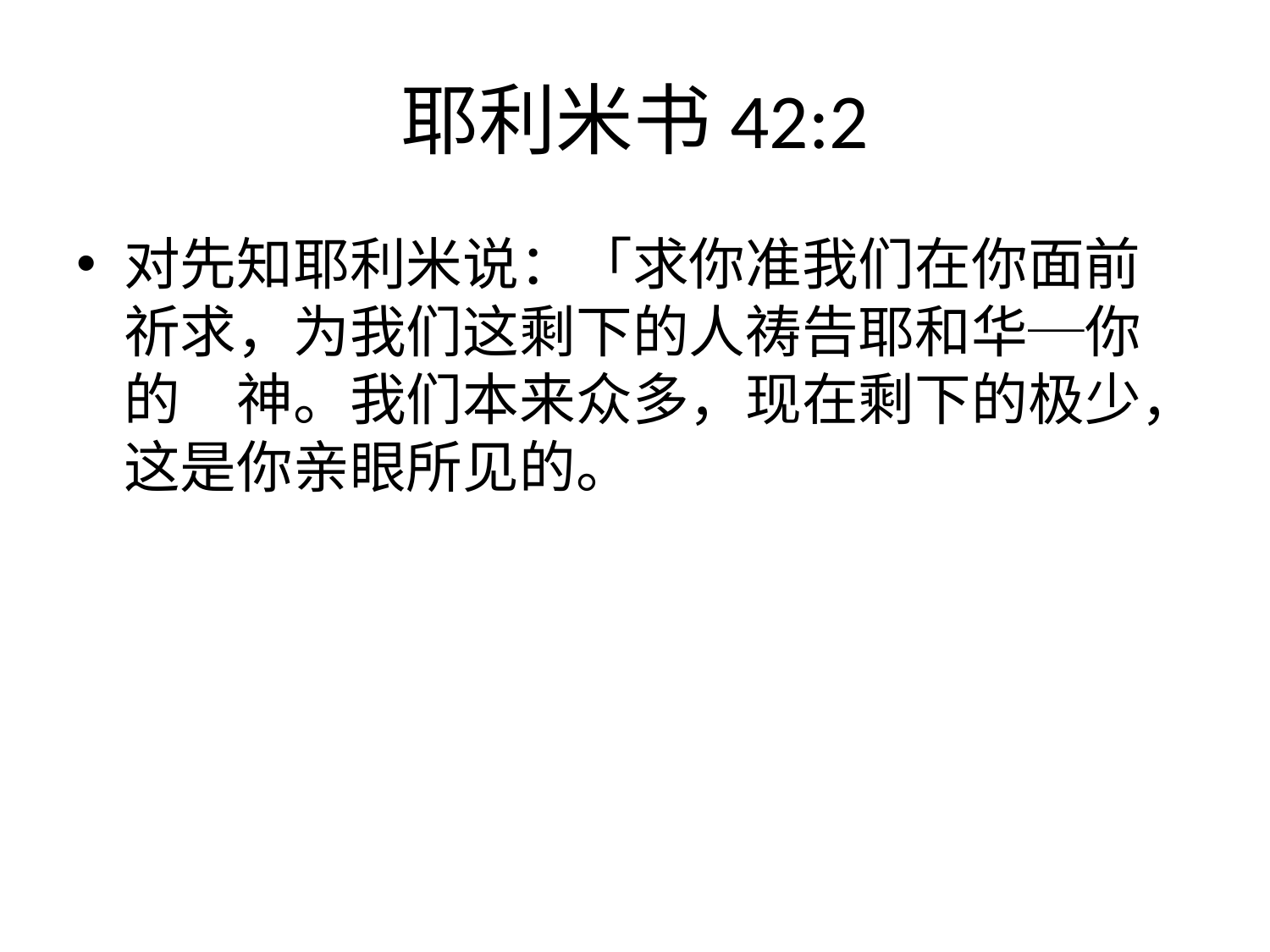

# 耶利米书42:2
对先知耶利米说：「求你准我们在你面前祈求，为我们这剩下的人祷告耶和华─你的　神。我们本来众多，现在剩下的极少，这是你亲眼所见的。